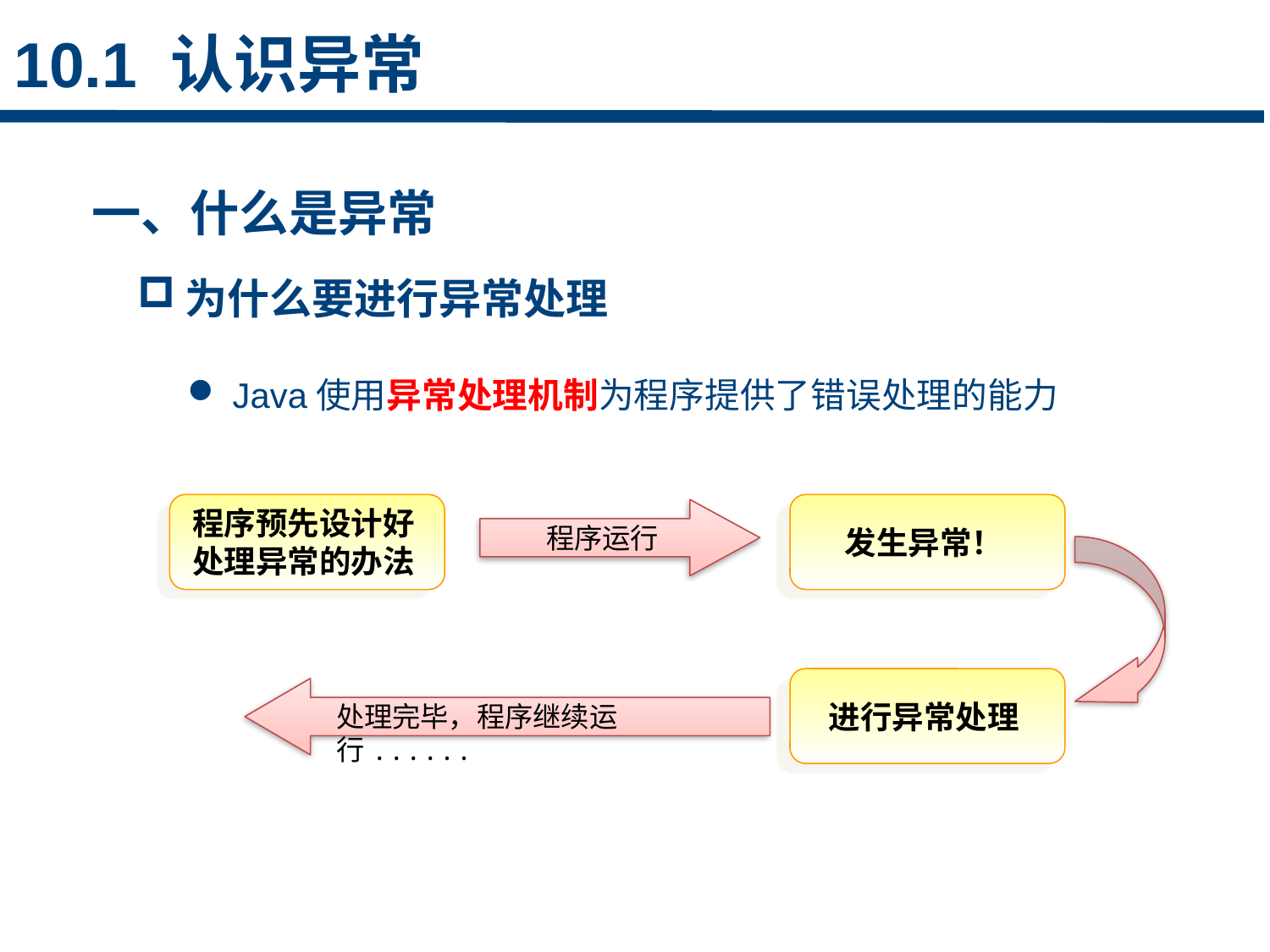

10.1 认识异常
一、什么是异常
为什么要进行异常处理
点击添加文本
 Java使用异常处理机制为程序提供了错误处理的能力
点击添加文本
程序预先设计好
处理异常的办法
发生异常！
程序运行

点击添加文本
进行异常处理

处理完毕，程序继续运行......
点击添加文本